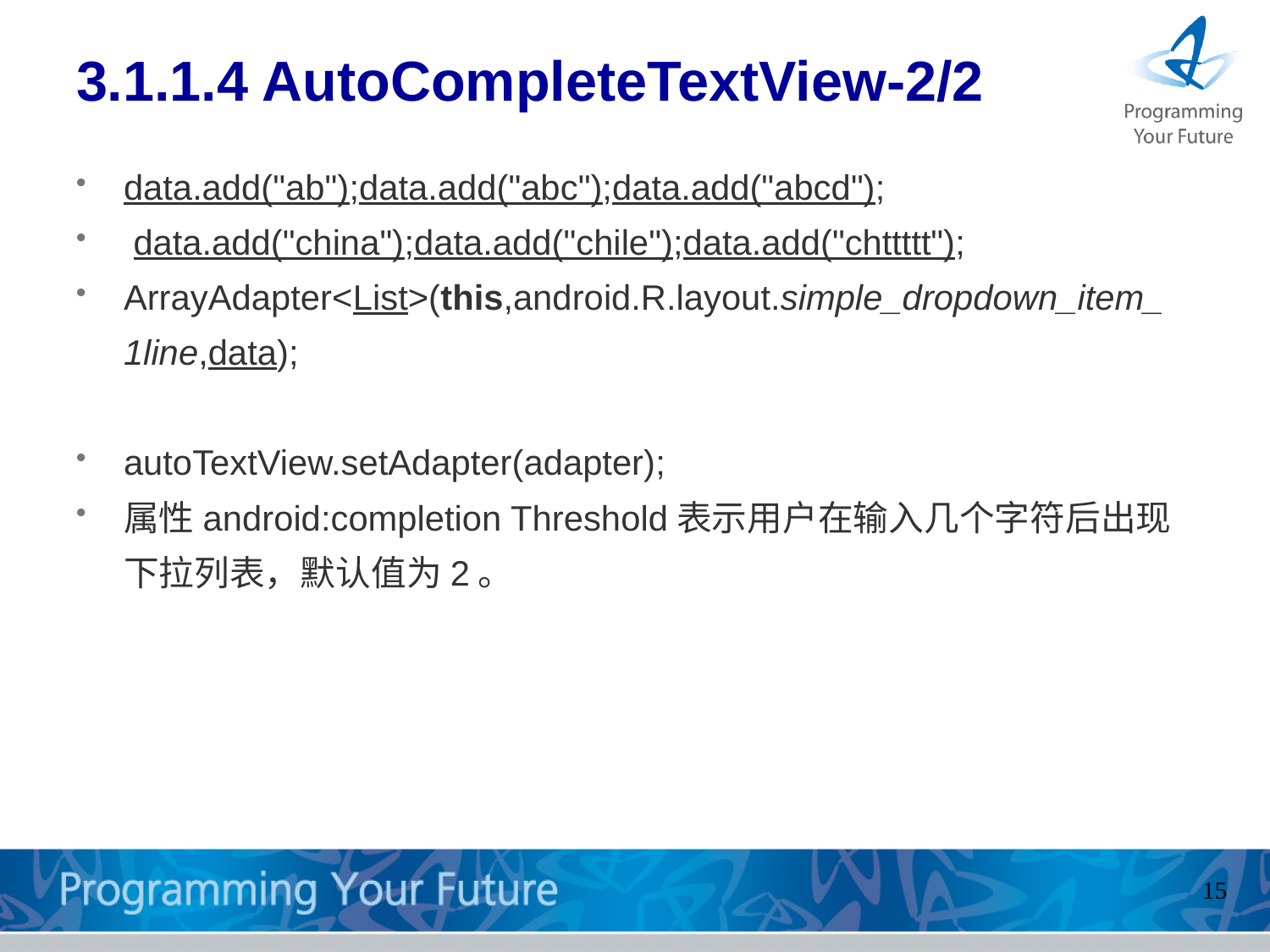

# 3.1.1.4 AutoCompleteTextView-2/2
data.add("ab");data.add("abc");data.add("abcd");
 data.add("china");data.add("chile");data.add("chttttt");
ArrayAdapter<List>(this,android.R.layout.simple_dropdown_item_1line,data);

autoTextView.setAdapter(adapter);
属性android:completion Threshold表示用户在输入几个字符后出现下拉列表，默认值为2。